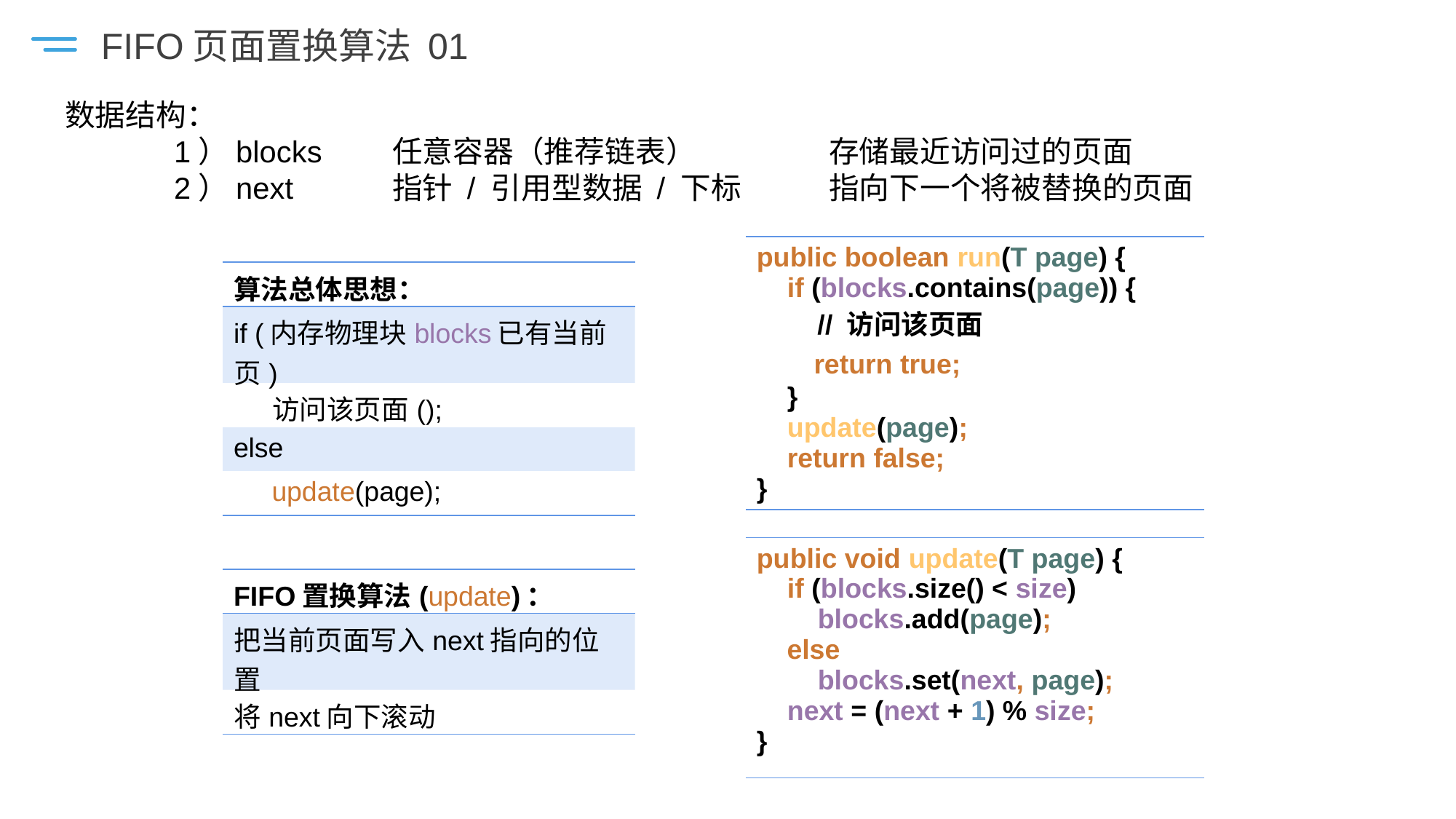

FIFO页面置换算法 01
数据结构：
	1）blocks 	任意容器（推荐链表）		存储最近访问过的页面
	2）next	指针 / 引用型数据 / 下标 	指向下一个将被替换的页面

| public boolean run(T page) { if (blocks.contains(page)) { // 访问该页面 return true; } update(page); return false; } |
| --- |
| 算法总体思想： |
| --- |
| if (内存物理块blocks已有当前页) |
| 访问该页面(); |
| else |
| update(page); |
| public void update(T page) { if (blocks.size() < size) blocks.add(page); else blocks.set(next, page); next = (next + 1) % size; } |
| --- |
| FIFO置换算法(update)： |
| --- |
| 把当前页面写入next指向的位置 |
| 将next向下滚动 |